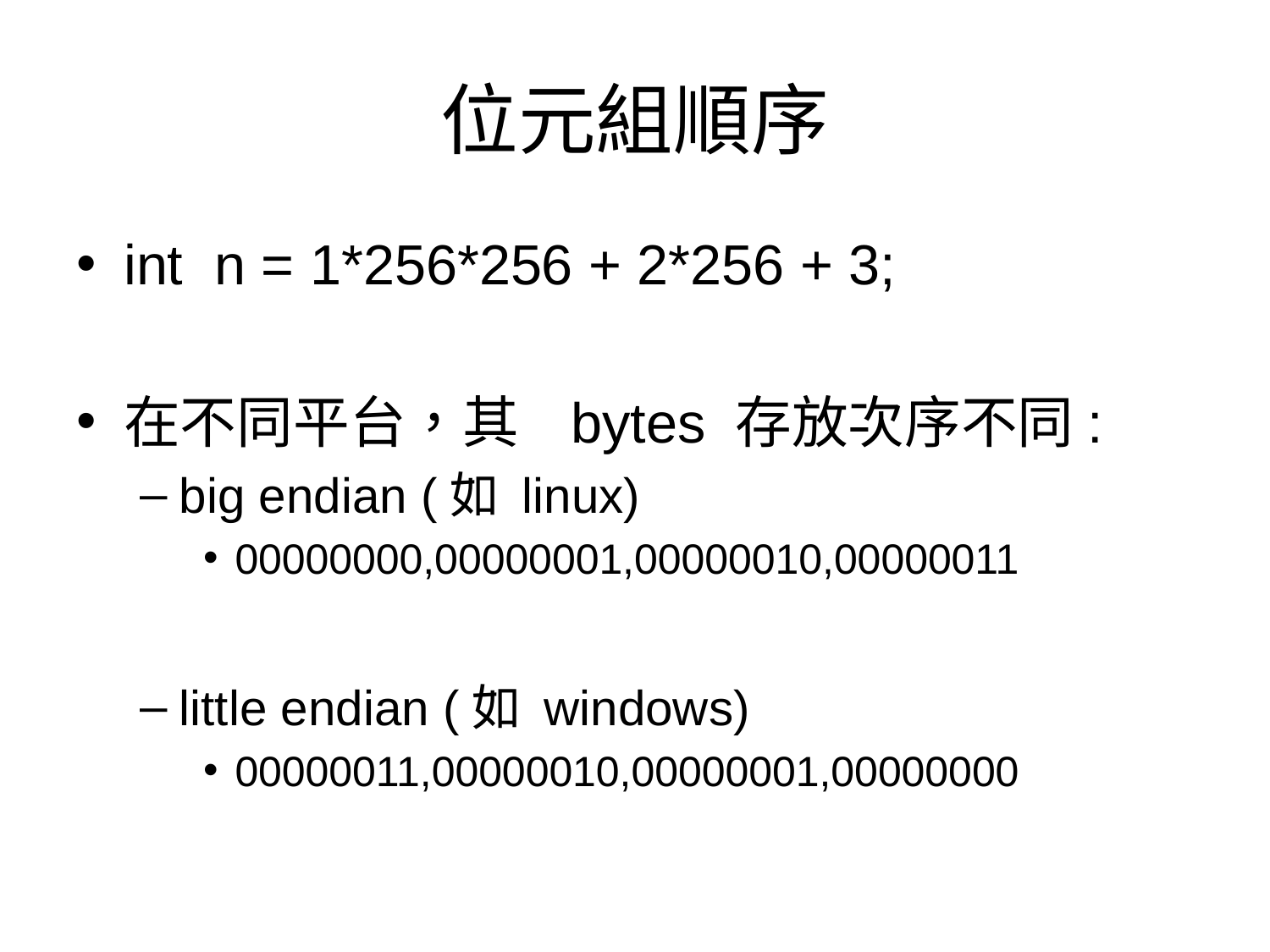

# 位元組順序
int  n = 1*256*256 + 2*256 + 3;

在不同平台，其   bytes 存放次序不同:
big endian (如 linux)
00000000,00000001,00000010,00000011

little endian (如 windows)
00000011,00000010,00000001,00000000